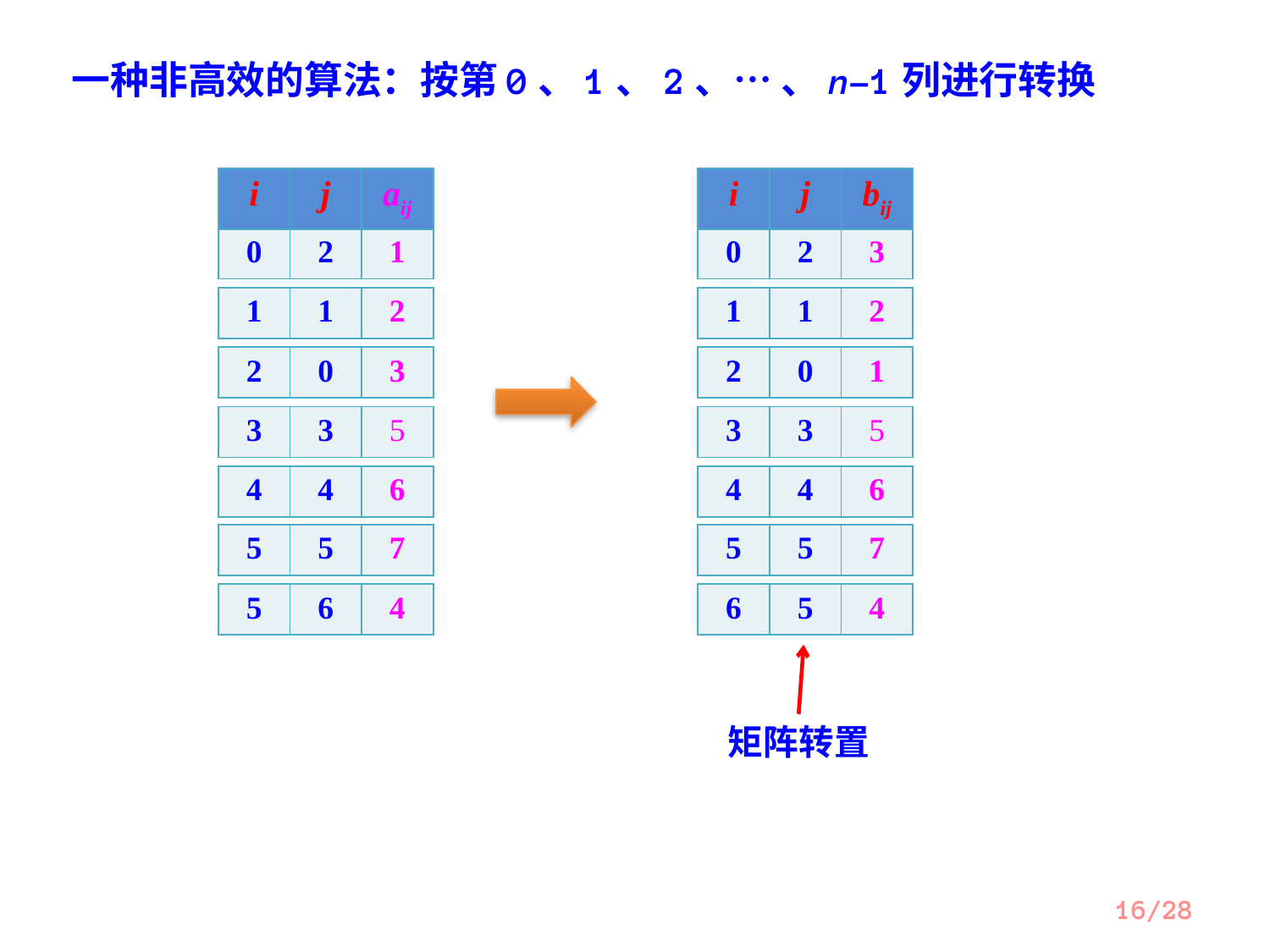

一种非高效的算法：按第0、1、2、… 、n-1列进行转换
| i | j | aij |
| --- | --- | --- |
| i | j | bij |
| --- | --- | --- |
| 0 | 2 | 1 |
| --- | --- | --- |
| 0 | 2 | 3 |
| --- | --- | --- |
| 1 | 1 | 2 |
| --- | --- | --- |
| 1 | 1 | 2 |
| --- | --- | --- |
| 2 | 0 | 3 |
| --- | --- | --- |
| 2 | 0 | 1 |
| --- | --- | --- |

| 3 | 3 | 5 |
| --- | --- | --- |
| 3 | 3 | 5 |
| --- | --- | --- |
| 4 | 4 | 6 |
| --- | --- | --- |
| 4 | 4 | 6 |
| --- | --- | --- |
| 5 | 5 | 7 |
| --- | --- | --- |
| 5 | 5 | 7 |
| --- | --- | --- |
| 5 | 6 | 4 |
| --- | --- | --- |
| 6 | 5 | 4 |
| --- | --- | --- |
矩阵转置
16/28